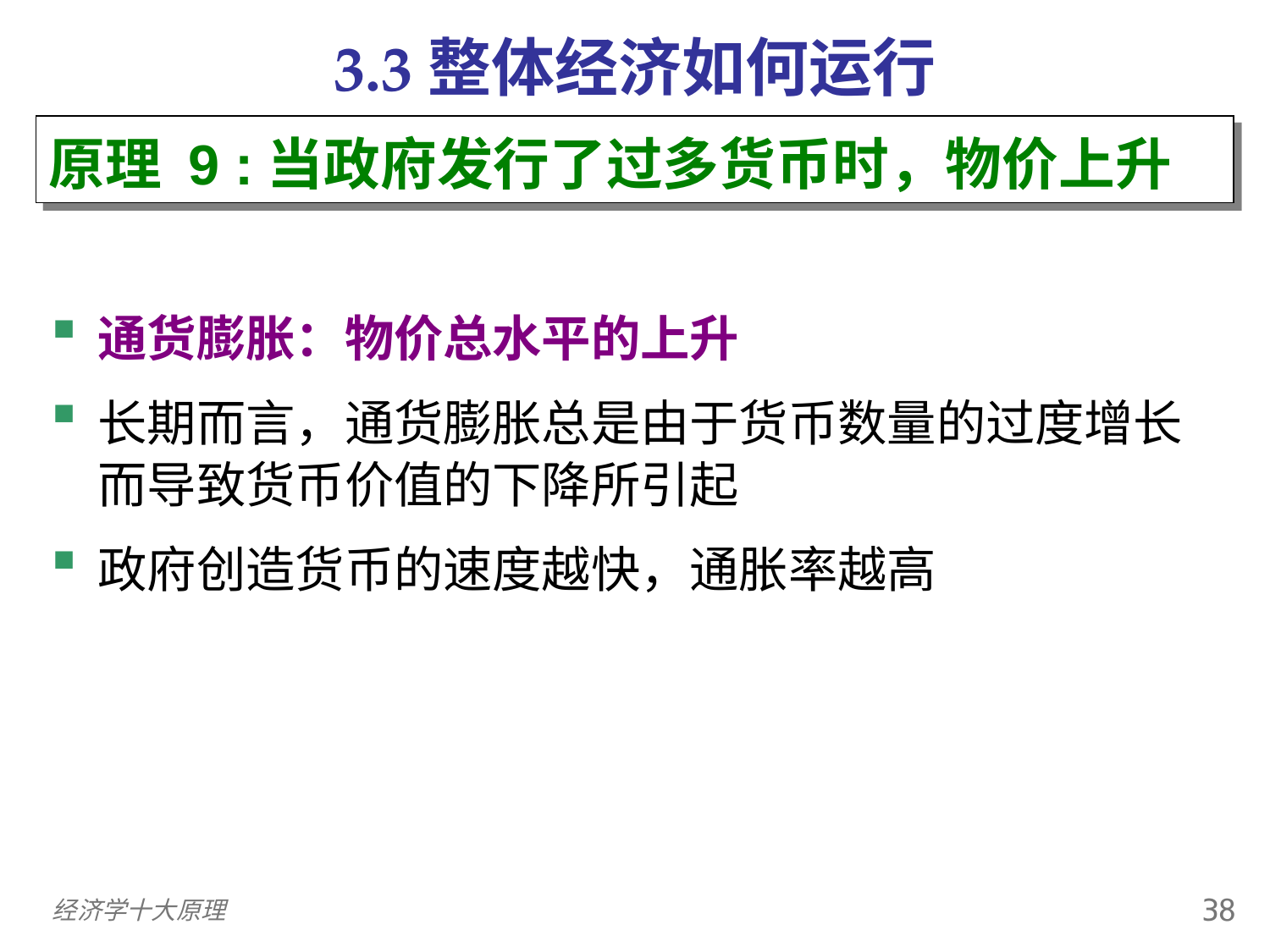

3.3整体经济如何运行
原理 9 :当政府发行了过多货币时，物价上升
通货膨胀：物价总水平的上升
长期而言，通货膨胀总是由于货币数量的过度增长而导致货币价值的下降所引起
政府创造货币的速度越快，通胀率越高
38
经济学十大原理